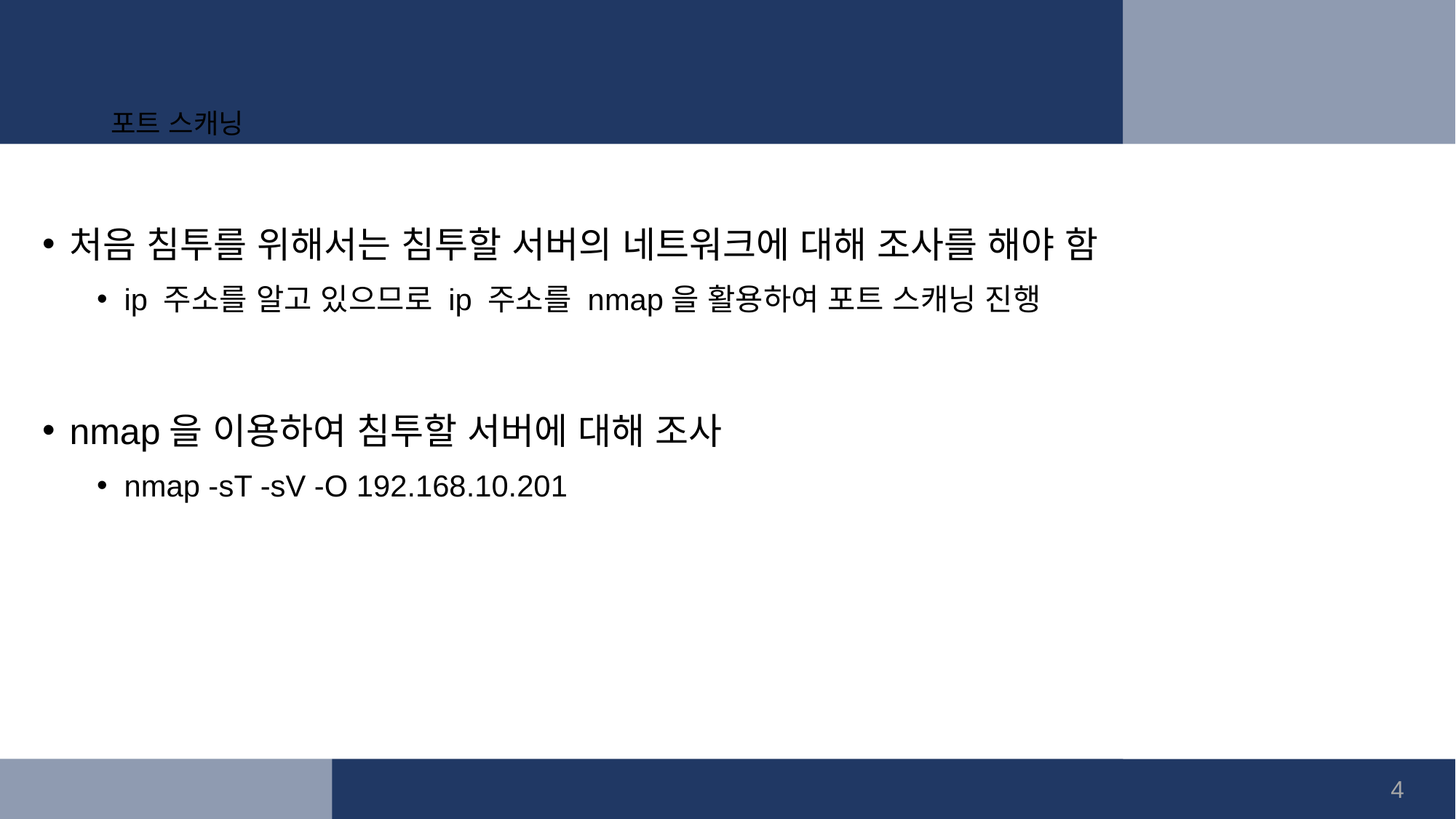

# 포트 스캐닝
처음 침투를 위해서는 침투할 서버의 네트워크에 대해 조사를 해야 함
ip 주소를 알고 있으므로 ip 주소를 nmap을 활용하여 포트 스캐닝 진행

nmap을 이용하여 침투할 서버에 대해 조사
nmap -sT -sV -O 192.168.10.201
4